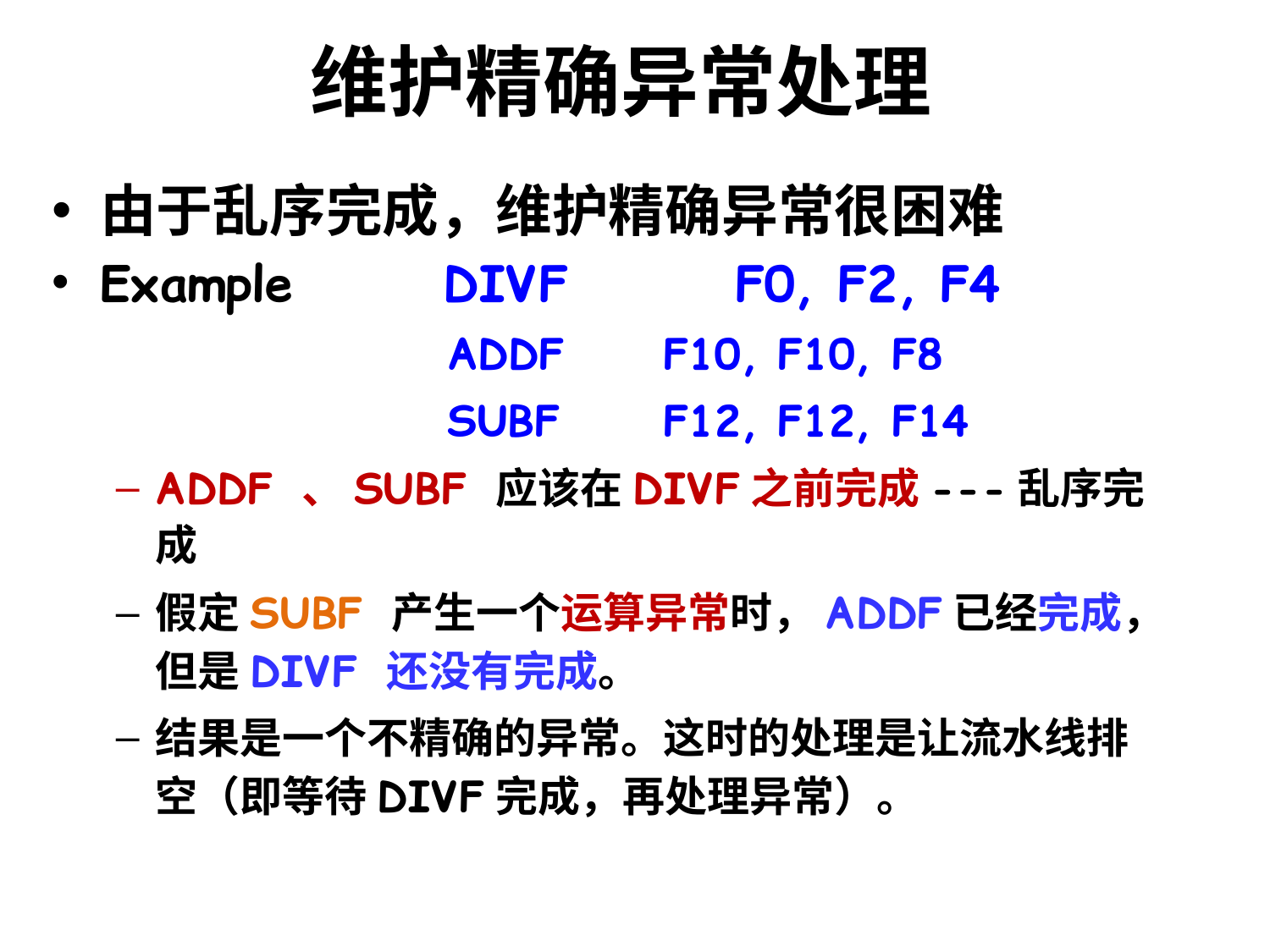

# 维护精确异常处理
由于乱序完成，维护精确异常很困难
Example       DIVF     	F0, F2, F4
                  ADDF   	F10, F10, F8
                  SUBF     	F12, F12, F14
ADDF 、SUBF 应该在DIVF之前完成---乱序完成
假定SUBF 产生一个运算异常时，ADDF已经完成， 但是DIVF 还没有完成。
结果是一个不精确的异常。这时的处理是让流水线排空（即等待DIVF完成，再处理异常）。

57